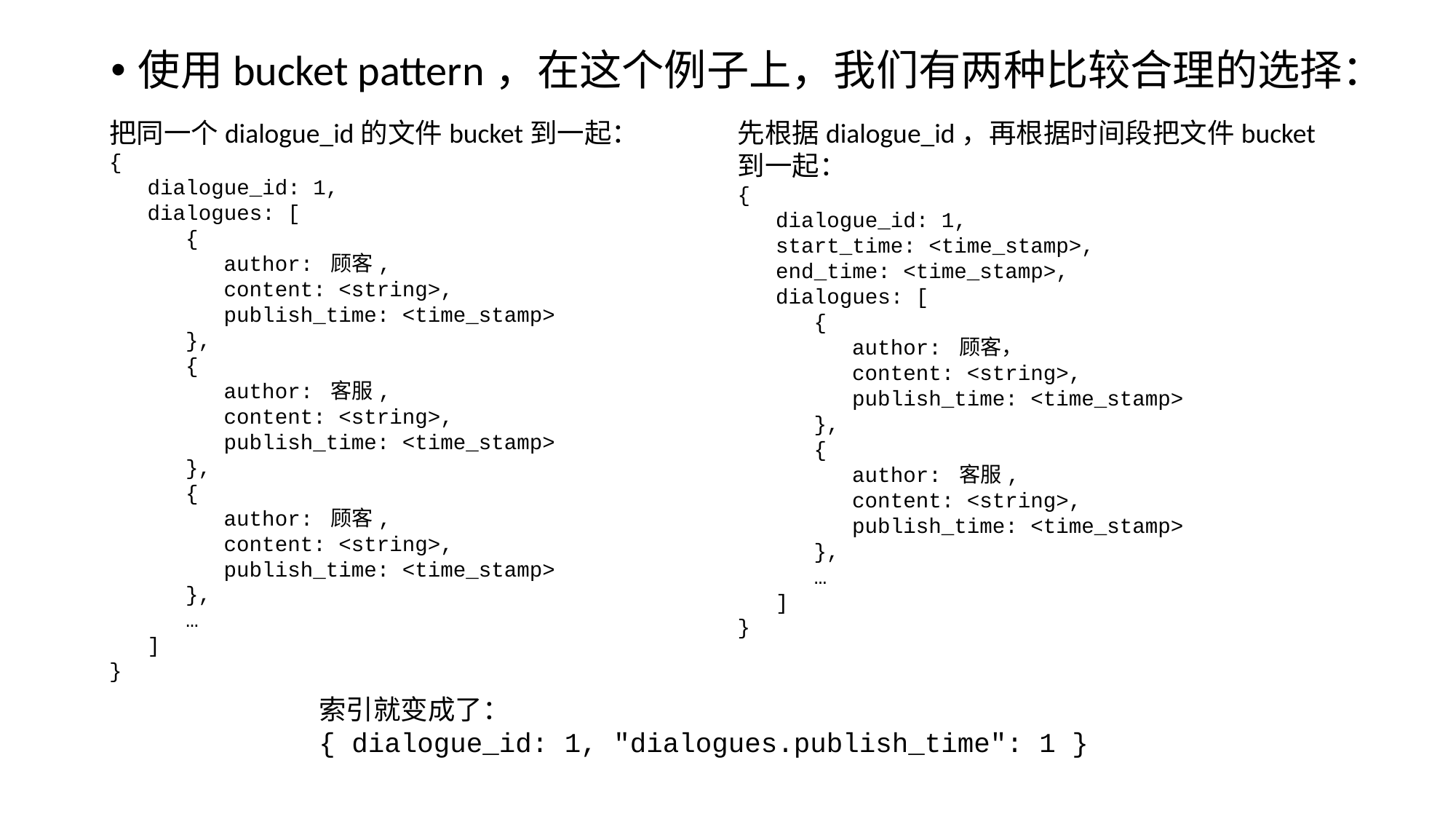

使用bucket pattern，在这个例子上，我们有两种比较合理的选择：
把同一个dialogue_id的文件bucket到一起：
{
   dialogue_id: 1,
   dialogues: [
      {
         author: 顾客,
         content: <string>,
         publish_time: <time_stamp>
      },
      {
         author: 客服,
         content: <string>,
         publish_time: <time_stamp>
      },
      {
         author: 顾客,
         content: <string>,
         publish_time: <time_stamp>
      },
      …
   ]
}
先根据dialogue_id，再根据时间段把文件bucket到一起：
{
   dialogue_id: 1,
   start_time: <time_stamp>,
   end_time: <time_stamp>,
   dialogues: [
      {
         author: 顾客，
         content: <string>,
         publish_time: <time_stamp>
      },
      {
         author: 客服,
         content: <string>,
         publish_time: <time_stamp>
      },
      …
   ]
}
索引就变成了：
{ dialogue_id: 1, "dialogues.publish_time": 1 }